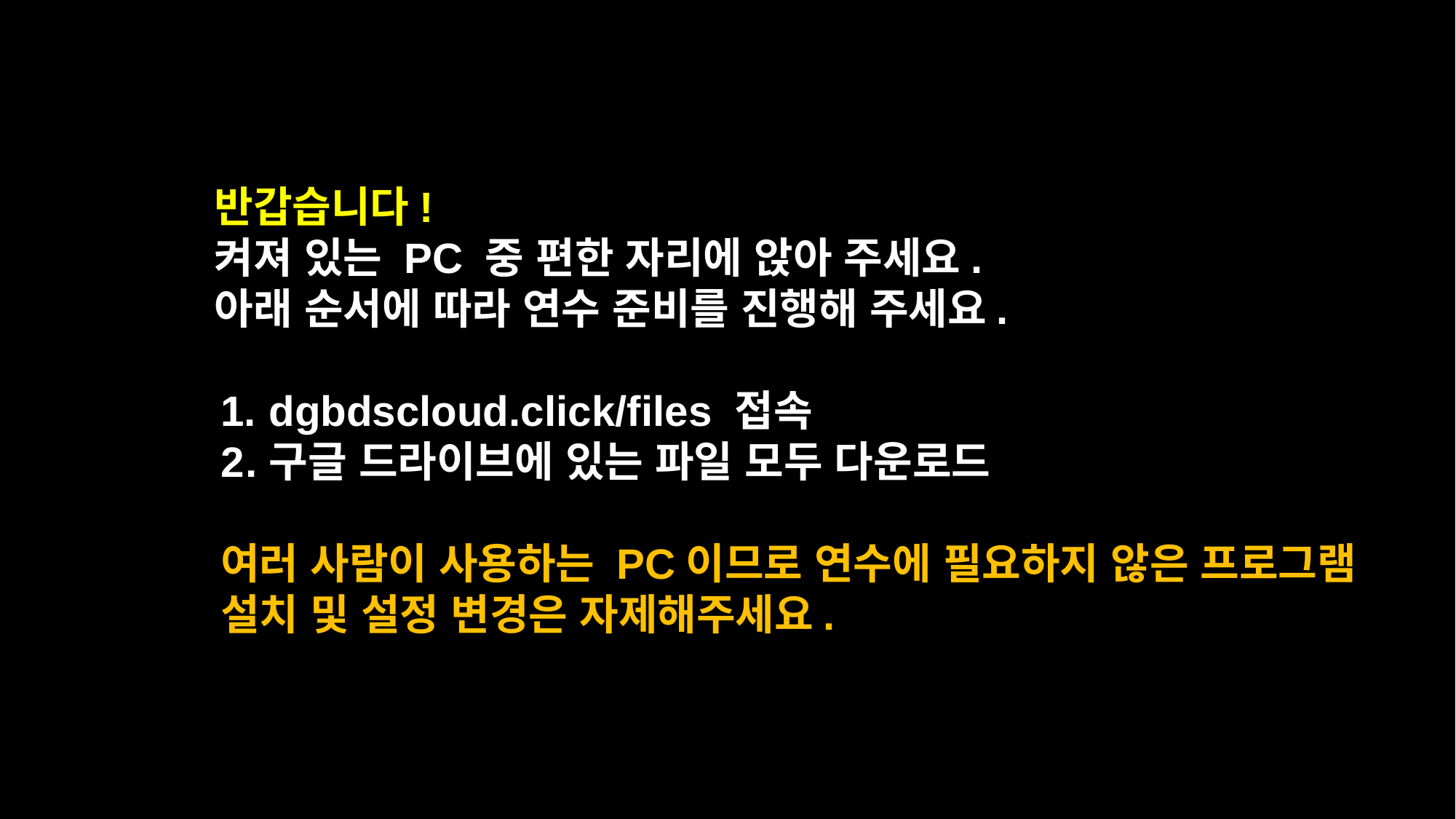

반갑습니다!
켜져 있는 PC 중 편한 자리에 앉아 주세요.
아래 순서에 따라 연수 준비를 진행해 주세요.

dgbdscloud.click/files 접속
구글 드라이브에 있는 파일 모두 다운로드

여러 사람이 사용하는 PC이므로 연수에 필요하지 않은 프로그램 설치 및 설정 변경은 자제해주세요.